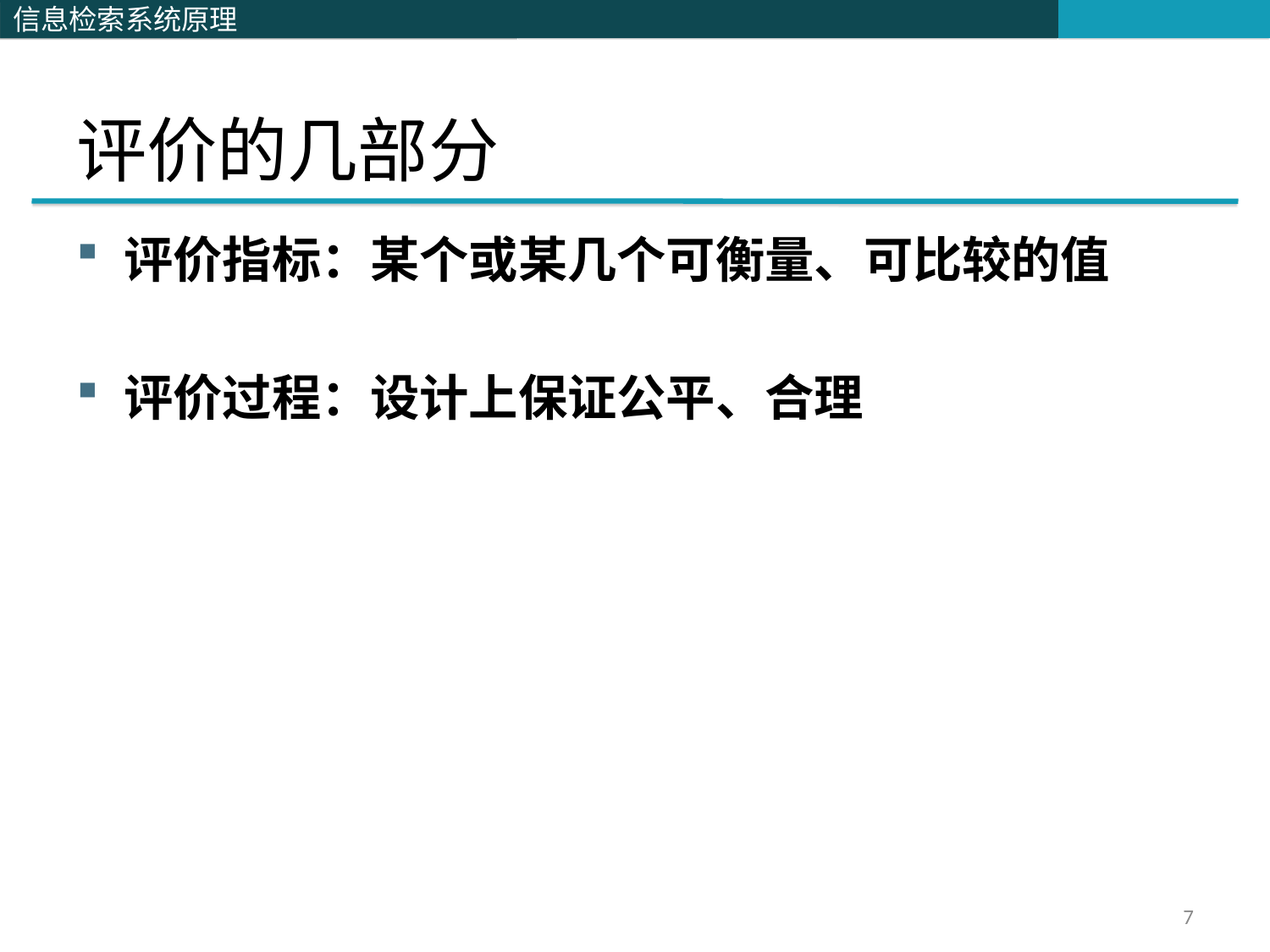

# 评价的几部分
评价指标：某个或某几个可衡量、可比较的值

评价过程：设计上保证公平、合理
7